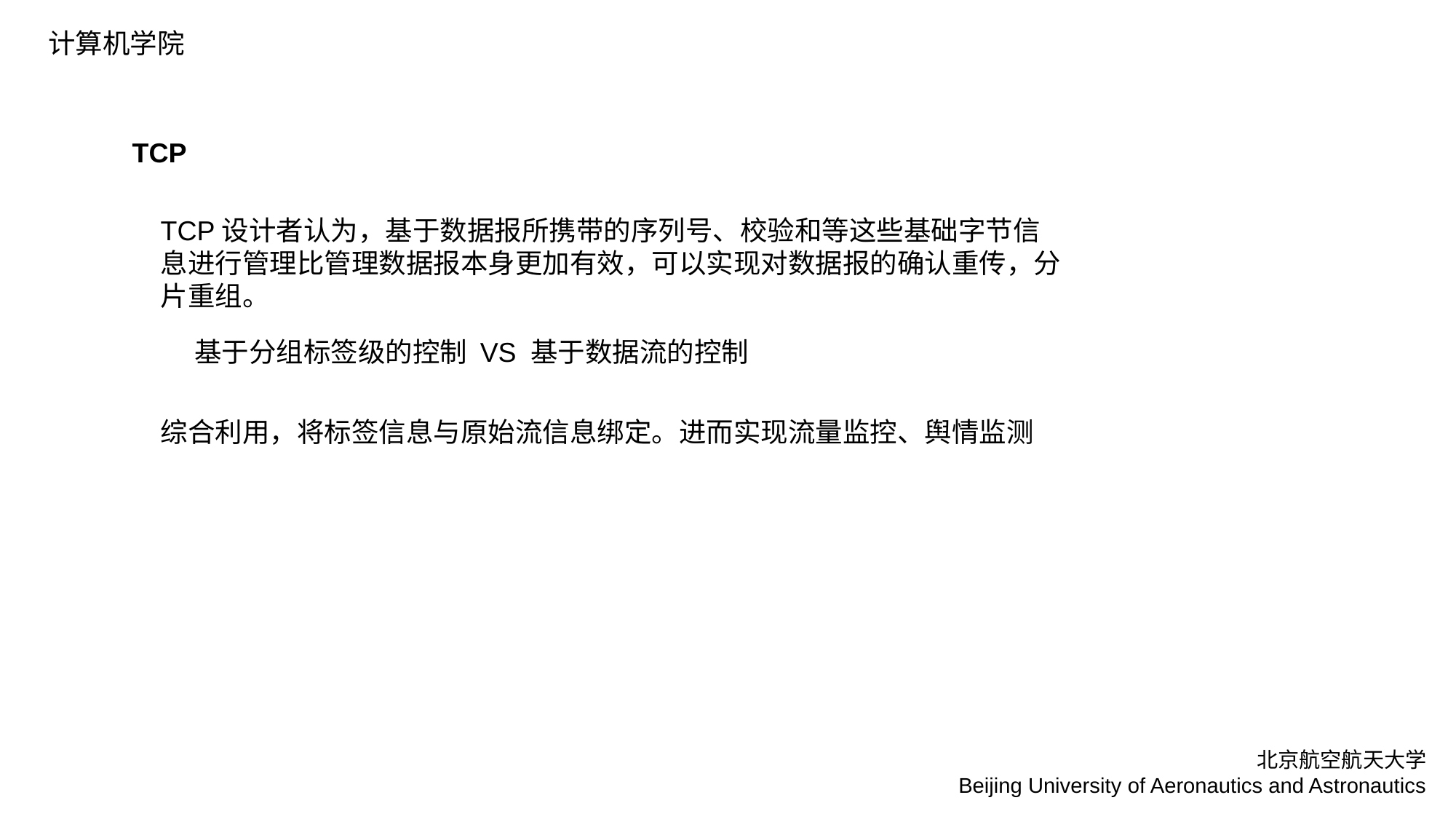

TCP
TCP设计者认为，基于数据报所携带的序列号、校验和等这些基础字节信息进行管理比管理数据报本身更加有效，可以实现对数据报的确认重传，分片重组。
基于分组标签级的控制 VS 基于数据流的控制
综合利用，将标签信息与原始流信息绑定。进而实现流量监控、舆情监测